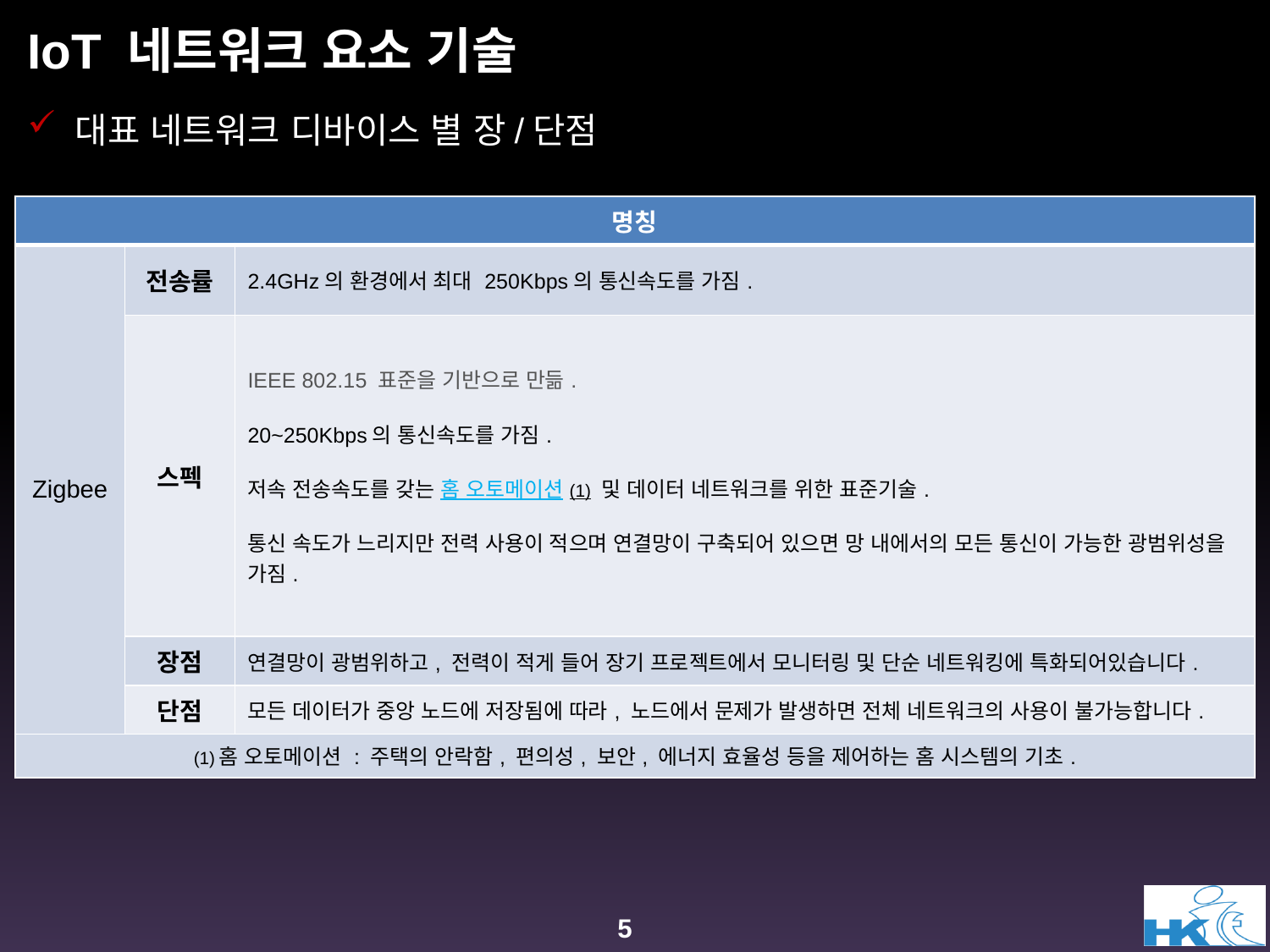

# IoT 네트워크 요소 기술
대표 네트워크 디바이스 별 장/단점

| 명칭 |  |  |
| --- | --- | --- |
| Zigbee | 전송률 | 2.4GHz의 환경에서 최대 250Kbps의 통신속도를 가짐. |
|  | 스펙 | IEEE 802.15 표준을 기반으로 만듦. 20~250Kbps의 통신속도를 가짐. 저속 전송속도를 갖는 홈 오토메이션(1) 및 데이터 네트워크를 위한 표준기술. 통신 속도가 느리지만 전력 사용이 적으며 연결망이 구축되어 있으면 망 내에서의 모든 통신이 가능한 광범위성을 가짐. |
|  | 장점 | 연결망이 광범위하고, 전력이 적게 들어 장기 프로젝트에서 모니터링 및 단순 네트워킹에 특화되어있습니다. |
|  | 단점 | 모든 데이터가 중앙 노드에 저장됨에 따라, 노드에서 문제가 발생하면 전체 네트워크의 사용이 불가능합니다. |
| (1)홈 오토메이션 : 주택의 안락함, 편의성, 보안, 에너지 효율성 등을 제어하는 홈 시스템의 기초. |  |  |
5